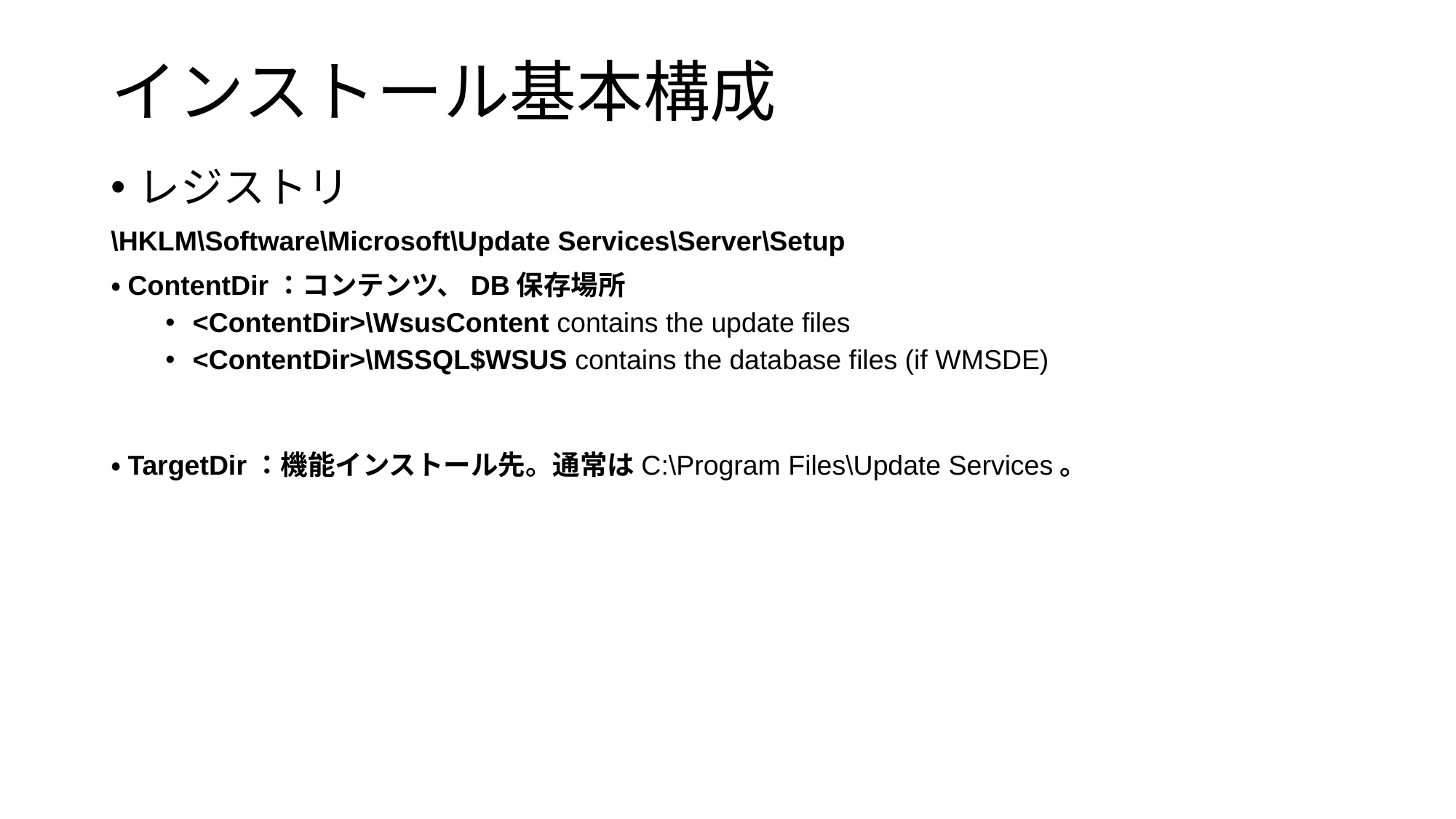

# インストール基本構成
レジストリ
\HKLM\Software\Microsoft\Update Services\Server\Setup
・ContentDir：コンテンツ、DB保存場所
<ContentDir>\WsusContent contains the update files
<ContentDir>\MSSQL$WSUS contains the database files (if WMSDE)

・TargetDir：機能インストール先。通常はC:\Program Files\Update Services。